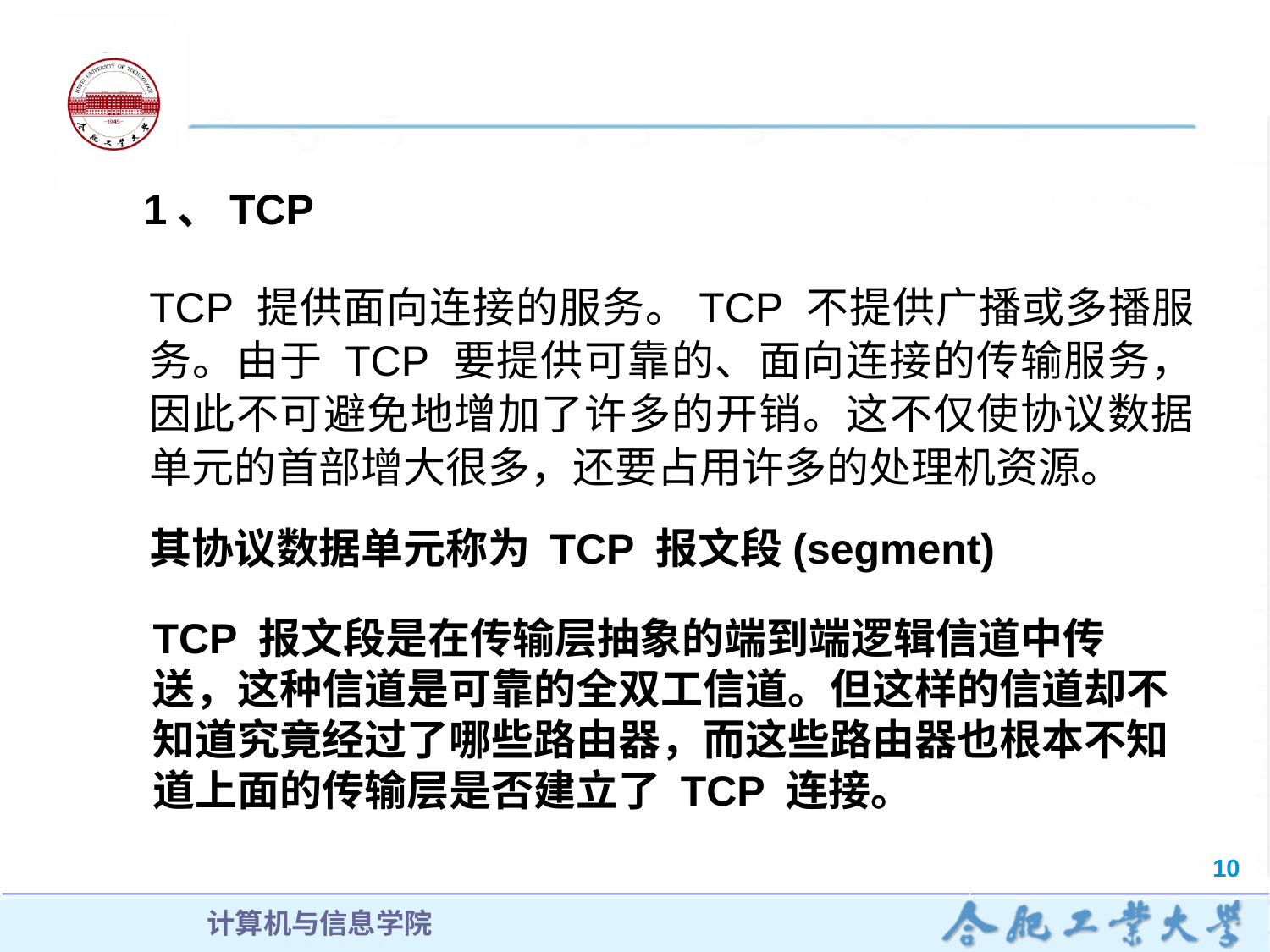

1、TCP
TCP 提供面向连接的服务。TCP 不提供广播或多播服务。由于 TCP 要提供可靠的、面向连接的传输服务，因此不可避免地增加了许多的开销。这不仅使协议数据单元的首部增大很多，还要占用许多的处理机资源。
其协议数据单元称为 TCP 报文段(segment)
TCP 报文段是在传输层抽象的端到端逻辑信道中传送，这种信道是可靠的全双工信道。但这样的信道却不知道究竟经过了哪些路由器，而这些路由器也根本不知道上面的传输层是否建立了 TCP 连接。